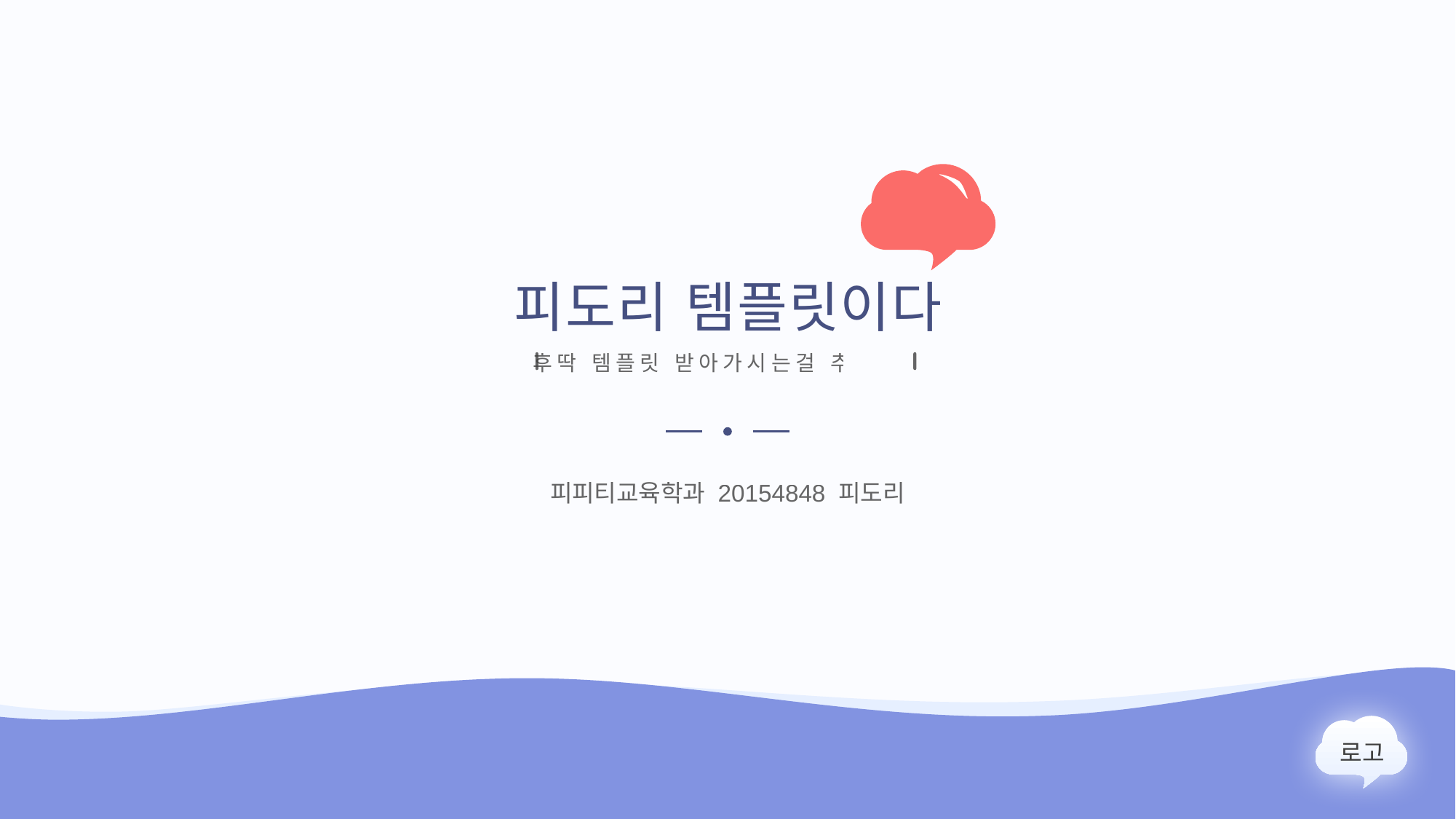

피도리
겨스님 라뷰
피도리 템플릿이다
후딱 템플릿 받아가시는걸 추천하오

피피티교육학과 20154848 피도리

로고